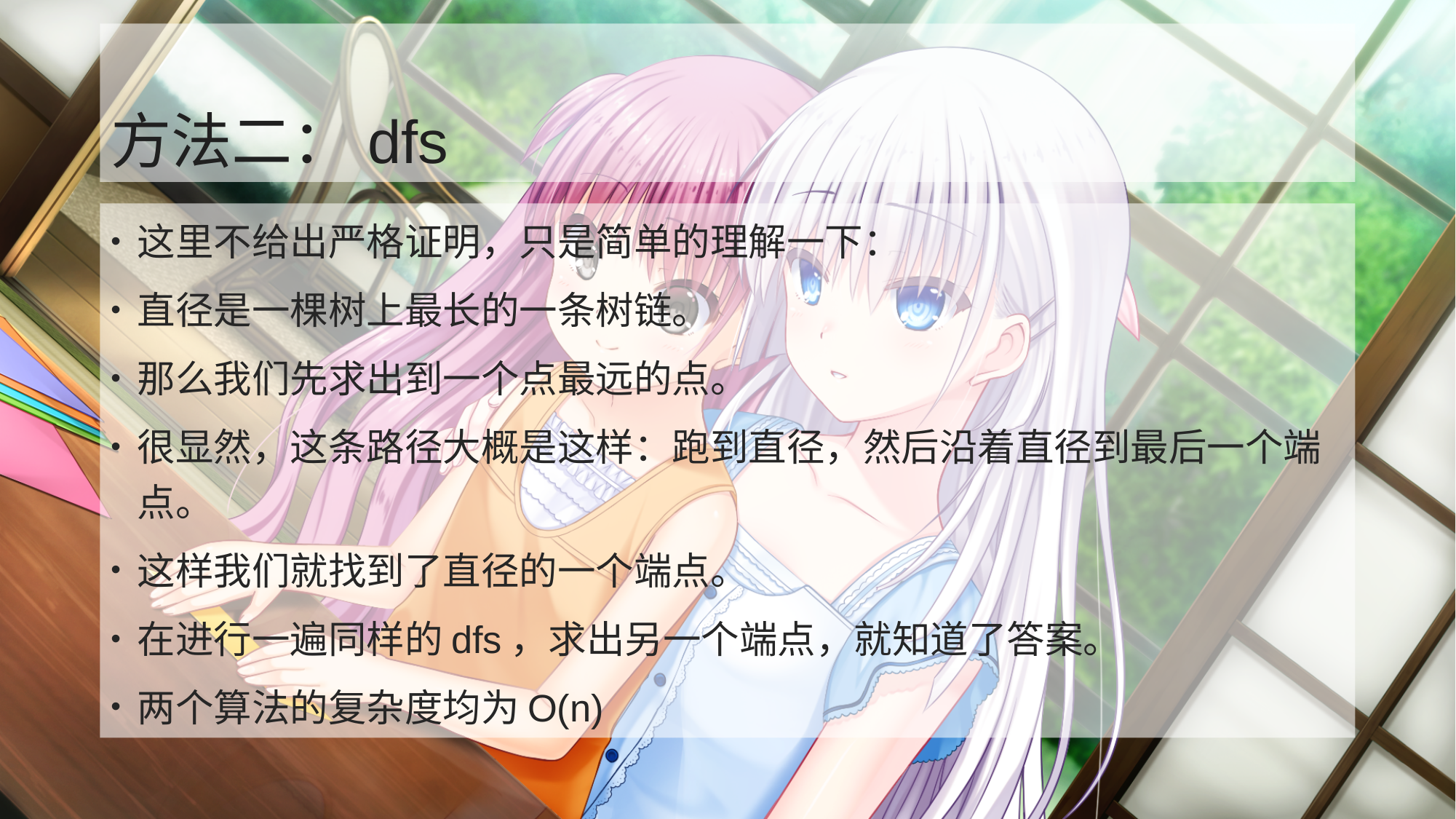

# 方法二：dfs
这里不给出严格证明，只是简单的理解一下：
直径是一棵树上最长的一条树链。
那么我们先求出到一个点最远的点。
很显然，这条路径大概是这样：跑到直径，然后沿着直径到最后一个端点。
这样我们就找到了直径的一个端点。
在进行一遍同样的dfs，求出另一个端点，就知道了答案。
两个算法的复杂度均为O(n)